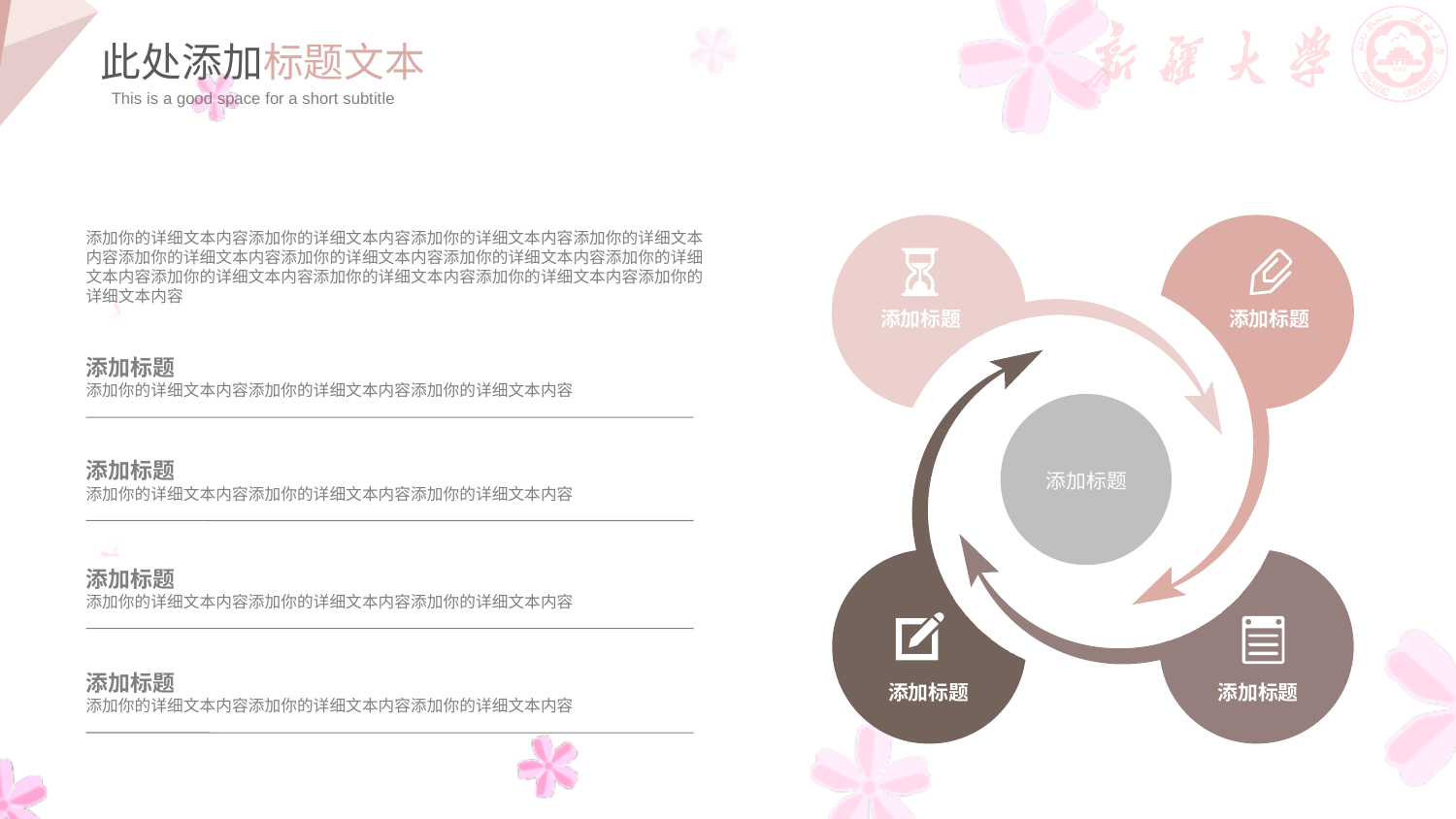

此处添加标题文本
This is a good space for a short subtitle

添加你的详细文本内容添加你的详细文本内容添加你的详细文本内容添加你的详细文本内容添加你的详细文本内容添加你的详细文本内容添加你的详细文本内容添加你的详细文本内容添加你的详细文本内容添加你的详细文本内容添加你的详细文本内容添加你的详细文本内容

添加标题
添加标题

添加标题
添加你的详细文本内容添加你的详细文本内容添加你的详细文本内容

添加标题
添加你的详细文本内容添加你的详细文本内容添加你的详细文本内容
添加标题

添加标题
添加你的详细文本内容添加你的详细文本内容添加你的详细文本内容

添加标题
添加你的详细文本内容添加你的详细文本内容添加你的详细文本内容
添加标题
添加标题